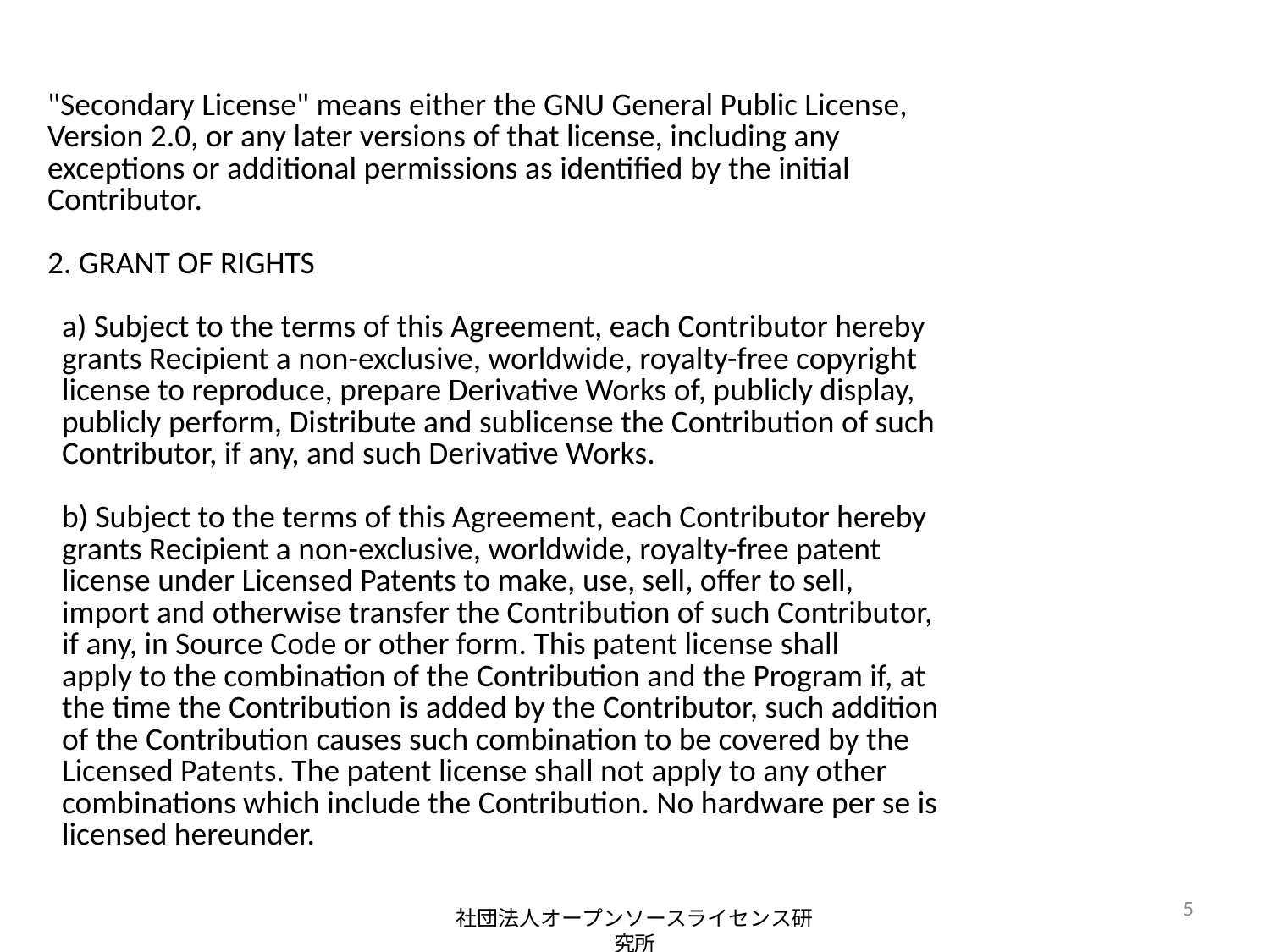

"Secondary License" means either the GNU General Public License,
Version 2.0, or any later versions of that license, including any
exceptions or additional permissions as identified by the initial
Contributor.

2. GRANT OF RIGHTS

  a) Subject to the terms of this Agreement, each Contributor hereby
  grants Recipient a non-exclusive, worldwide, royalty-free copyright
  license to reproduce, prepare Derivative Works of, publicly display,
  publicly perform, Distribute and sublicense the Contribution of such
  Contributor, if any, and such Derivative Works.

  b) Subject to the terms of this Agreement, each Contributor hereby
  grants Recipient a non-exclusive, worldwide, royalty-free patent
  license under Licensed Patents to make, use, sell, offer to sell,
  import and otherwise transfer the Contribution of such Contributor,
  if any, in Source Code or other form. This patent license shall
  apply to the combination of the Contribution and the Program if, at
  the time the Contribution is added by the Contributor, such addition
  of the Contribution causes such combination to be covered by the
  Licensed Patents. The patent license shall not apply to any other
  combinations which include the Contribution. No hardware per se is
  licensed hereunder.
5
社団法人オープンソースライセンス研究所